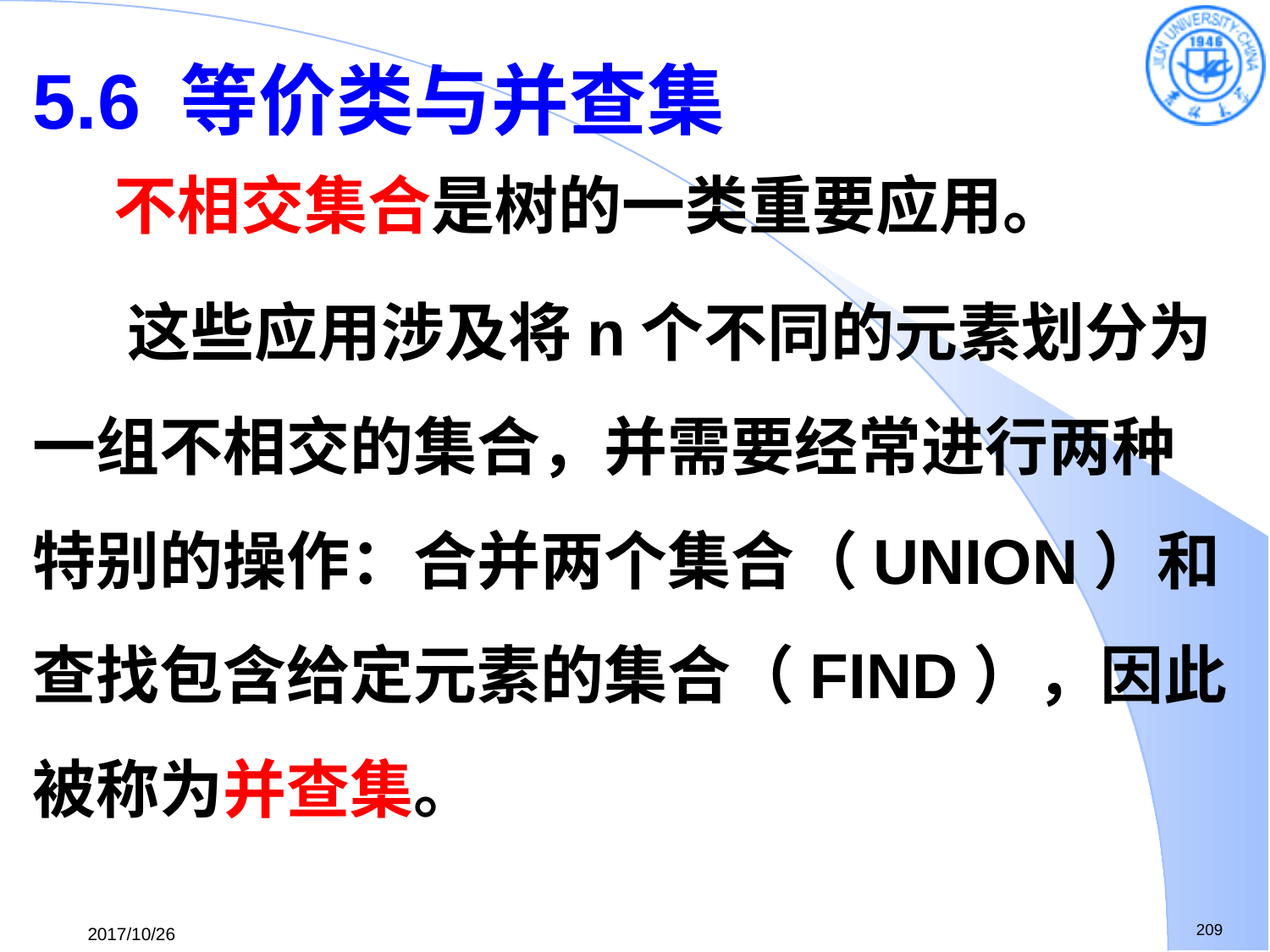

5.6 等价类与并查集
     不相交集合是树的一类重要应用。
  这些应用涉及将n个不同的元素划分为一组不相交的集合，并需要经常进行两种特别的操作：合并两个集合（UNION）和查找包含给定元素的集合（FIND），因此被称为并查集。